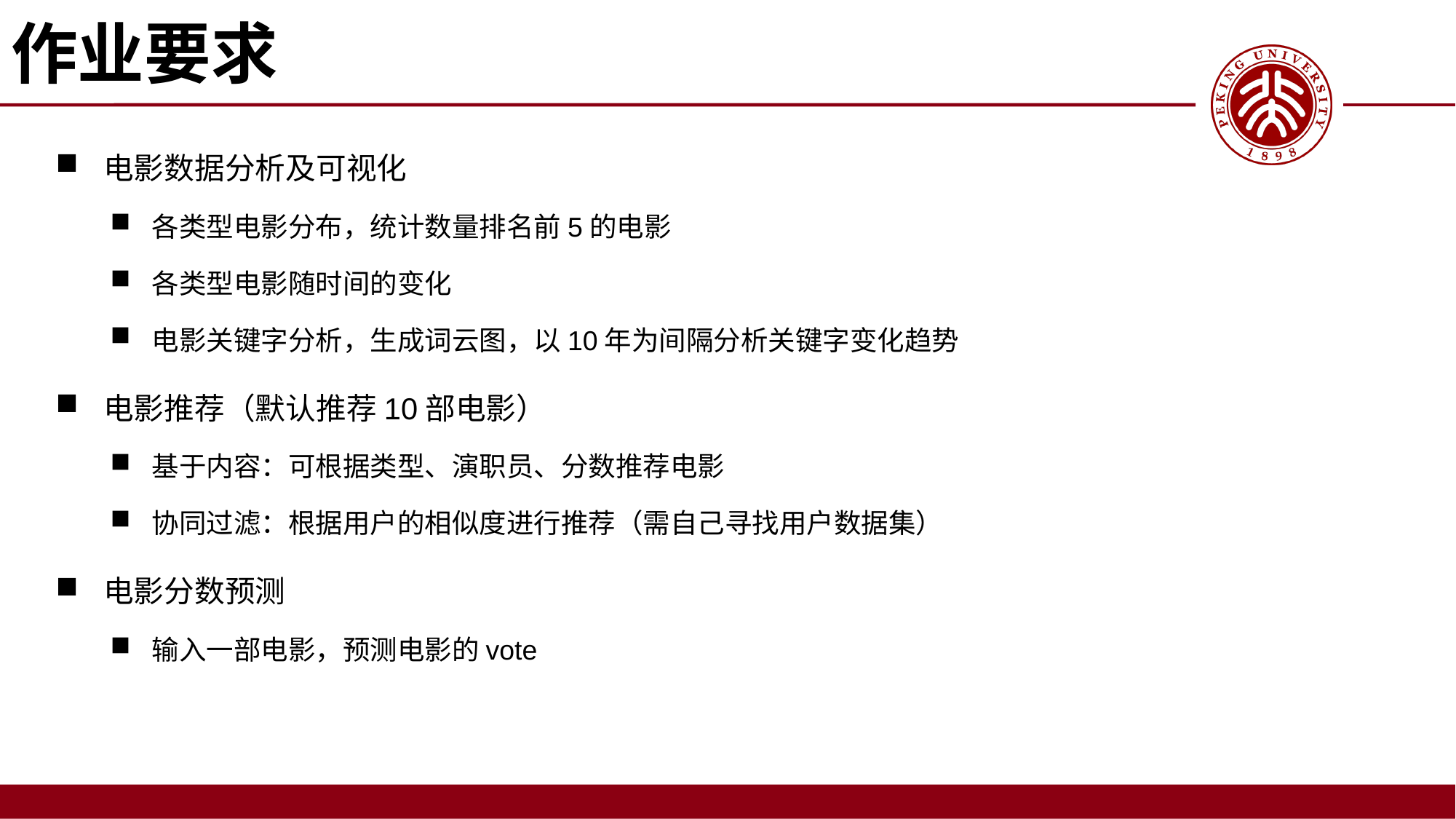

# 作业要求
电影数据分析及可视化
各类型电影分布，统计数量排名前5的电影
各类型电影随时间的变化
电影关键字分析，生成词云图，以10年为间隔分析关键字变化趋势
电影推荐（默认推荐10部电影）
基于内容：可根据类型、演职员、分数推荐电影
协同过滤：根据用户的相似度进行推荐（需自己寻找用户数据集）
电影分数预测
输入一部电影，预测电影的vote